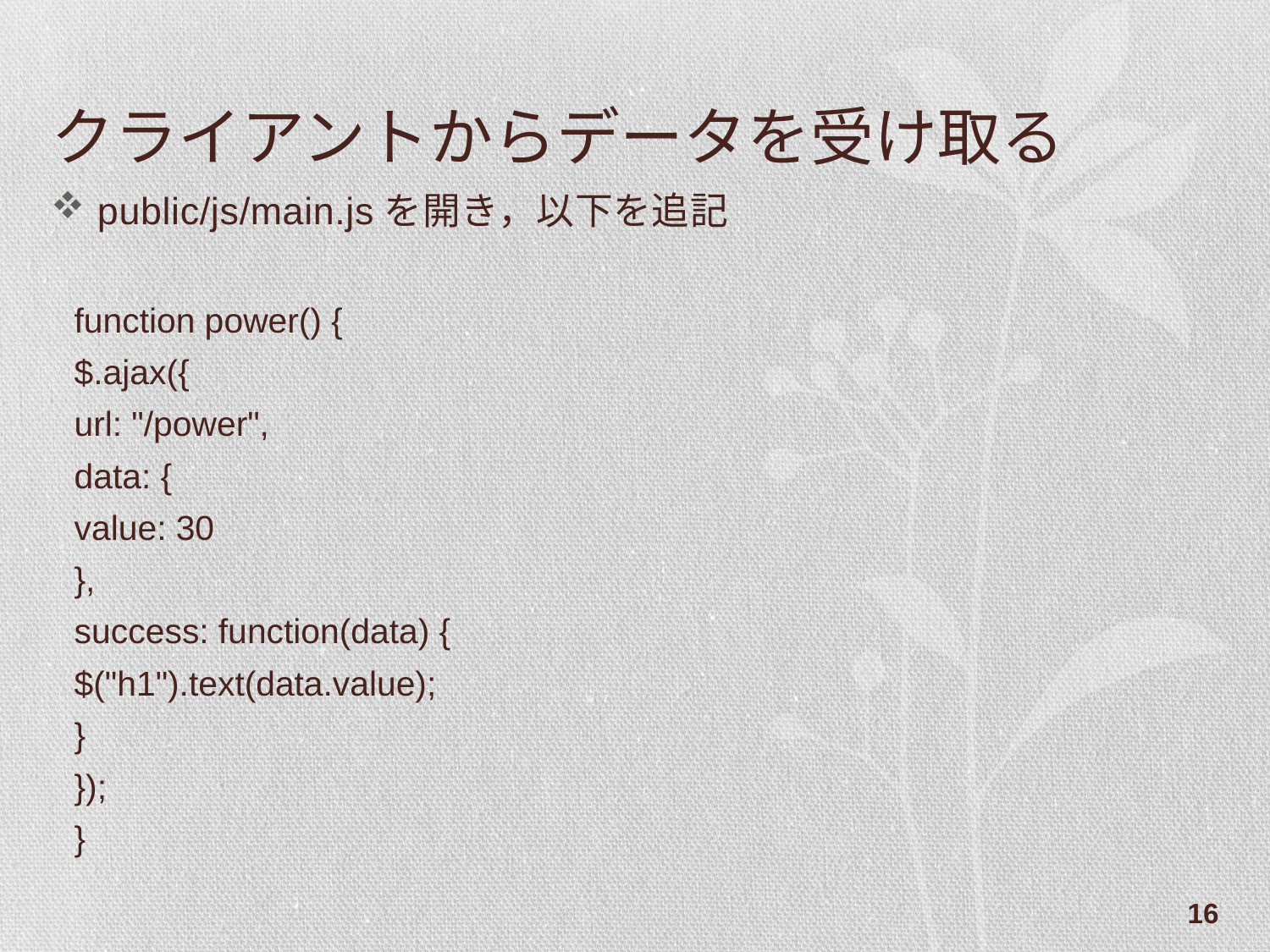

# クライアントからデータを受け取る
public/js/main.jsを開き，以下を追記

function power() {
	$.ajax({
			url: "/power",
			data: {
					value: 30
			},
			success: function(data) {
					$("h1").text(data.value);
			}
		});
}
16